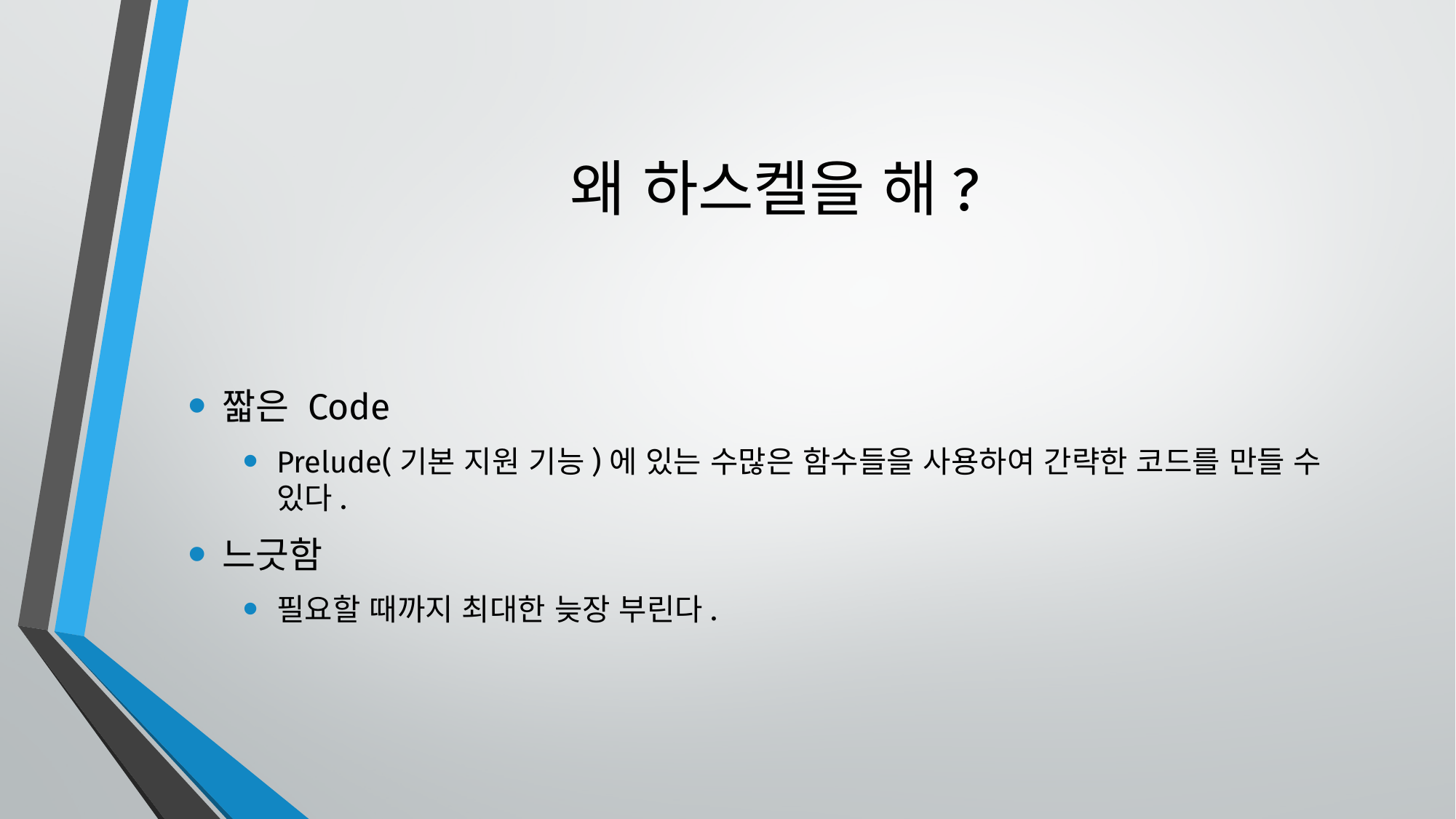

# 왜 하스켈을 해?
짧은 Code
Prelude(기본 지원 기능)에 있는 수많은 함수들을 사용하여 간략한 코드를 만들 수 있다.
느긋함
필요할 때까지 최대한 늦장 부린다.